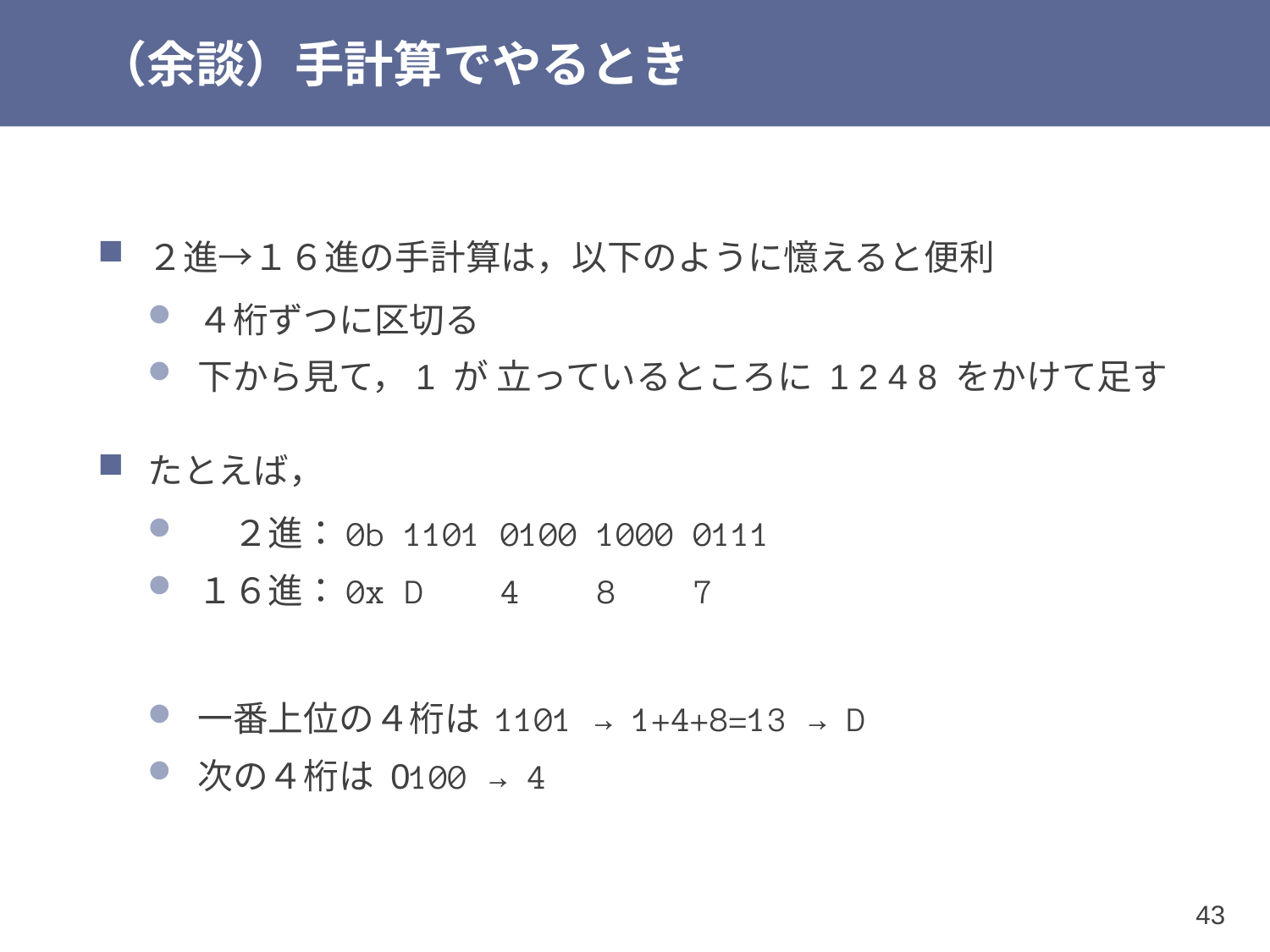

# （余談）手計算でやるとき
２進→１６進の手計算は，以下のように憶えると便利
４桁ずつに区切る
下から見て，1 が 立っているところに 1 2 4 8 をかけて足す
たとえば，
　２進：0b 1101 0100 1000 0111
１６進：0x D    4    8    7

一番上位の４桁は 1101 → 1+4+8=13 → D
次の４桁は 0100 → 4